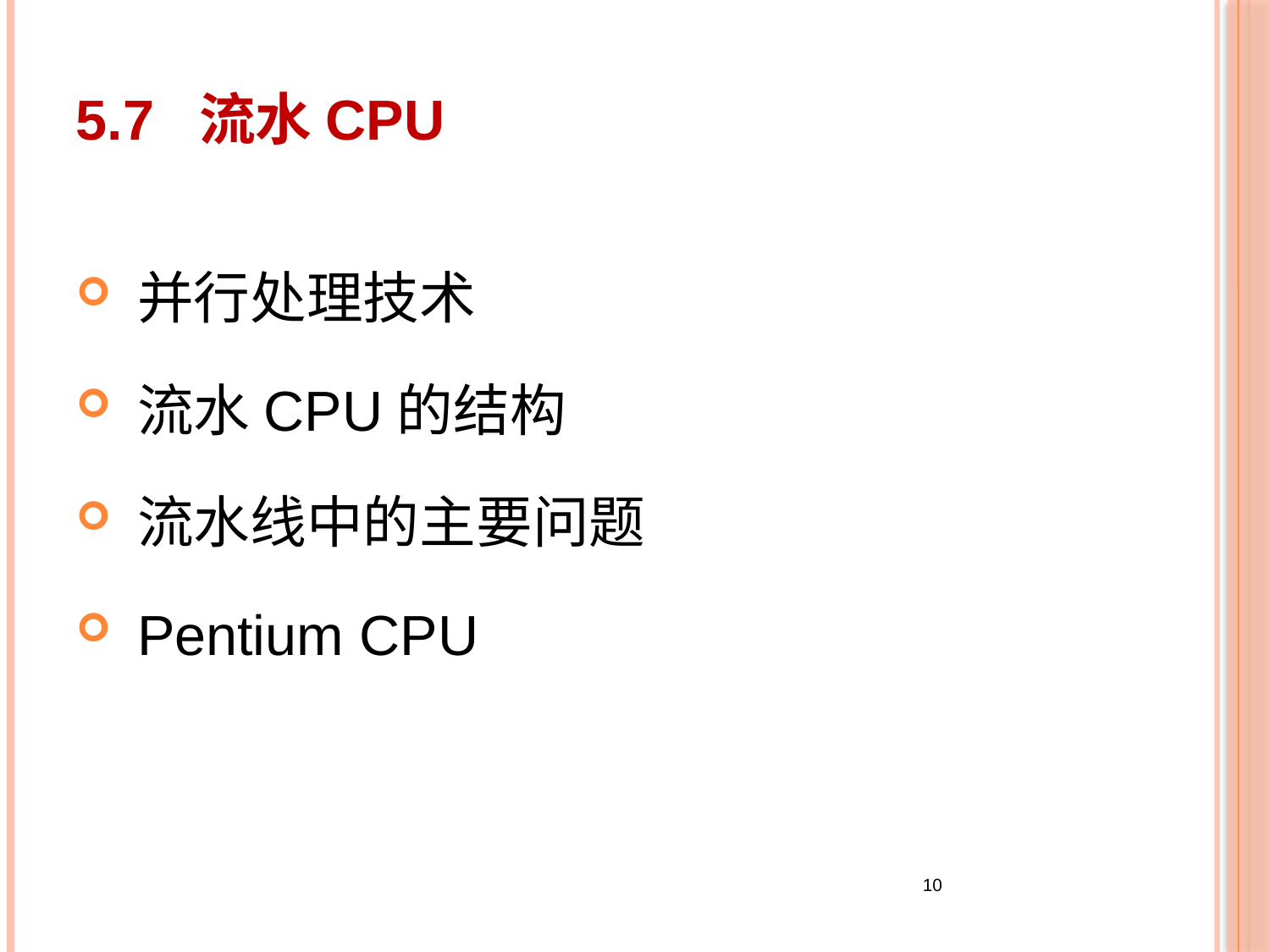

# 5.7  流水CPU
并行处理技术
流水CPU的结构
流水线中的主要问题
Pentium CPU
10